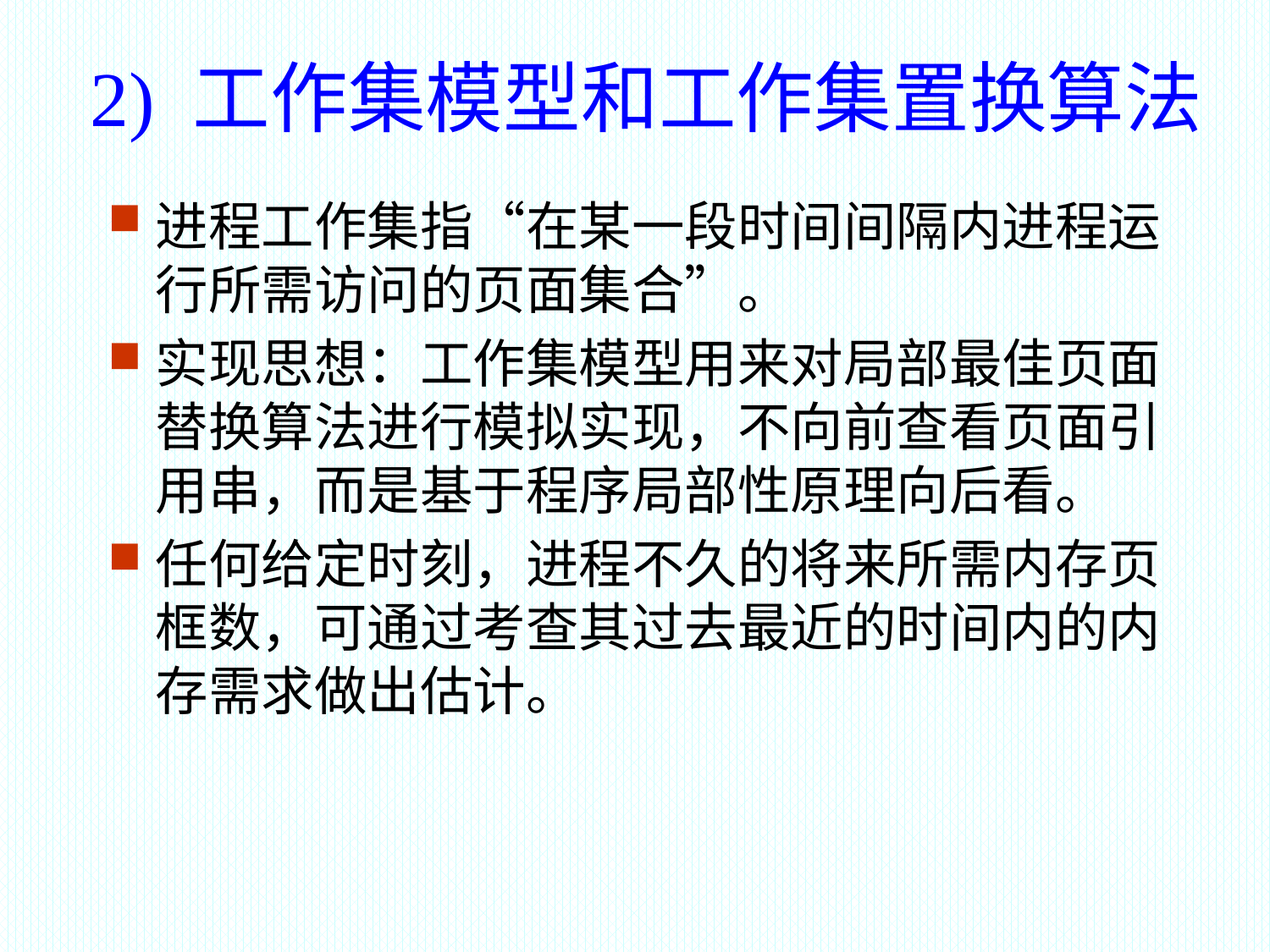

2) 工作集模型和工作集置换算法
进程工作集指“在某一段时间间隔内进程运行所需访问的页面集合”。
实现思想：工作集模型用来对局部最佳页面替换算法进行模拟实现，不向前查看页面引用串，而是基于程序局部性原理向后看。
任何给定时刻，进程不久的将来所需内存页框数，可通过考查其过去最近的时间内的内存需求做出估计。